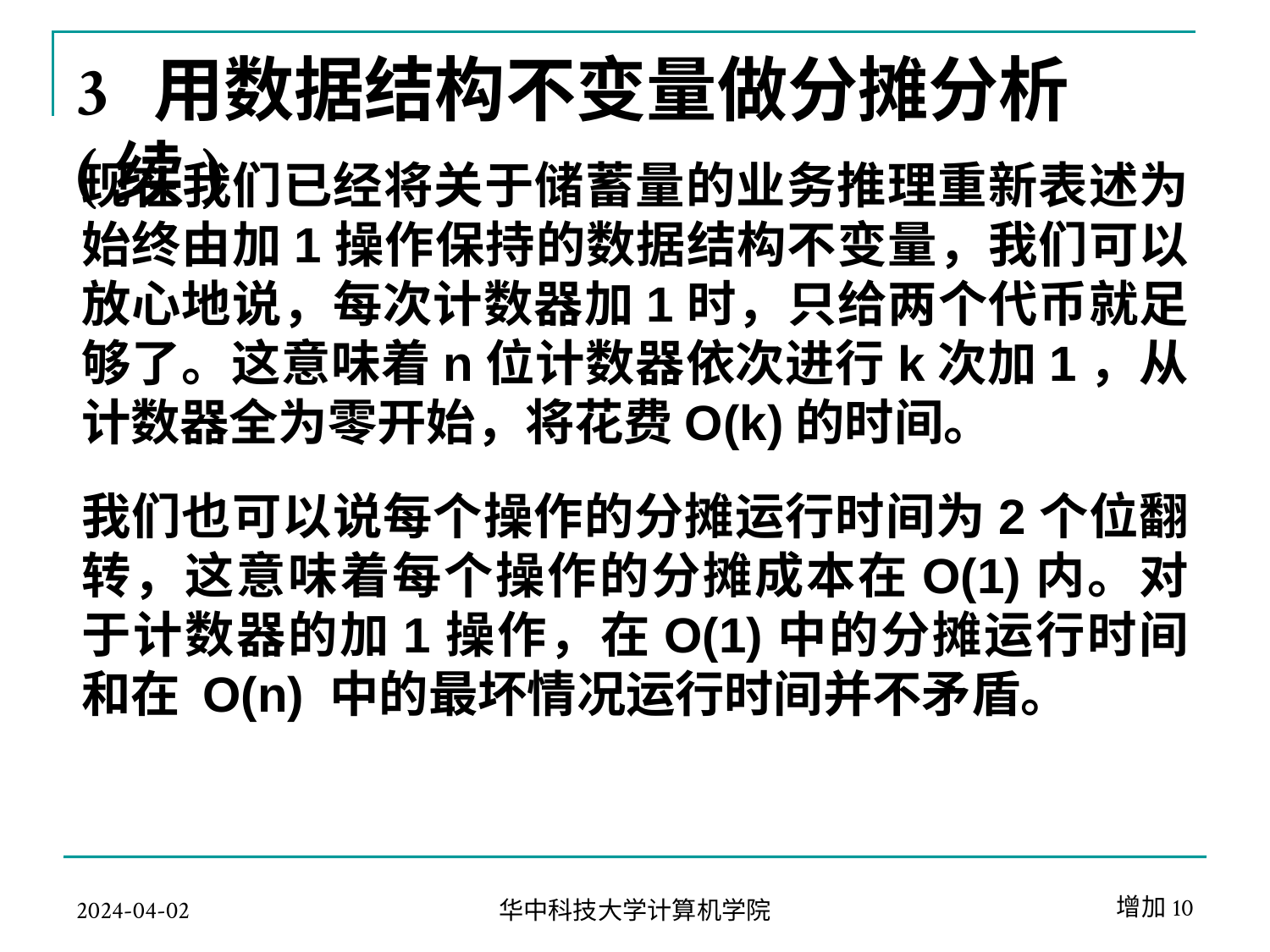

# 3  用数据结构不变量做分摊分析(续)
现在我们已经将关于储蓄量的业务推理重新表述为始终由加1操作保持的数据结构不变量，我们可以放心地说，每次计数器加1时，只给两个代币就足够了。这意味着n位计数器依次进行k次加1，从计数器全为零开始，将花费O(k)的时间。
我们也可以说每个操作的分摊运行时间为2个位翻转，这意味着每个操作的分摊成本在O(1)内。对于计数器的加1操作，在O(1)中的分摊运行时间和在 O(n) 中的最坏情况运行时间并不矛盾。

2024-04-02
增加10
华中科技大学计算机学院